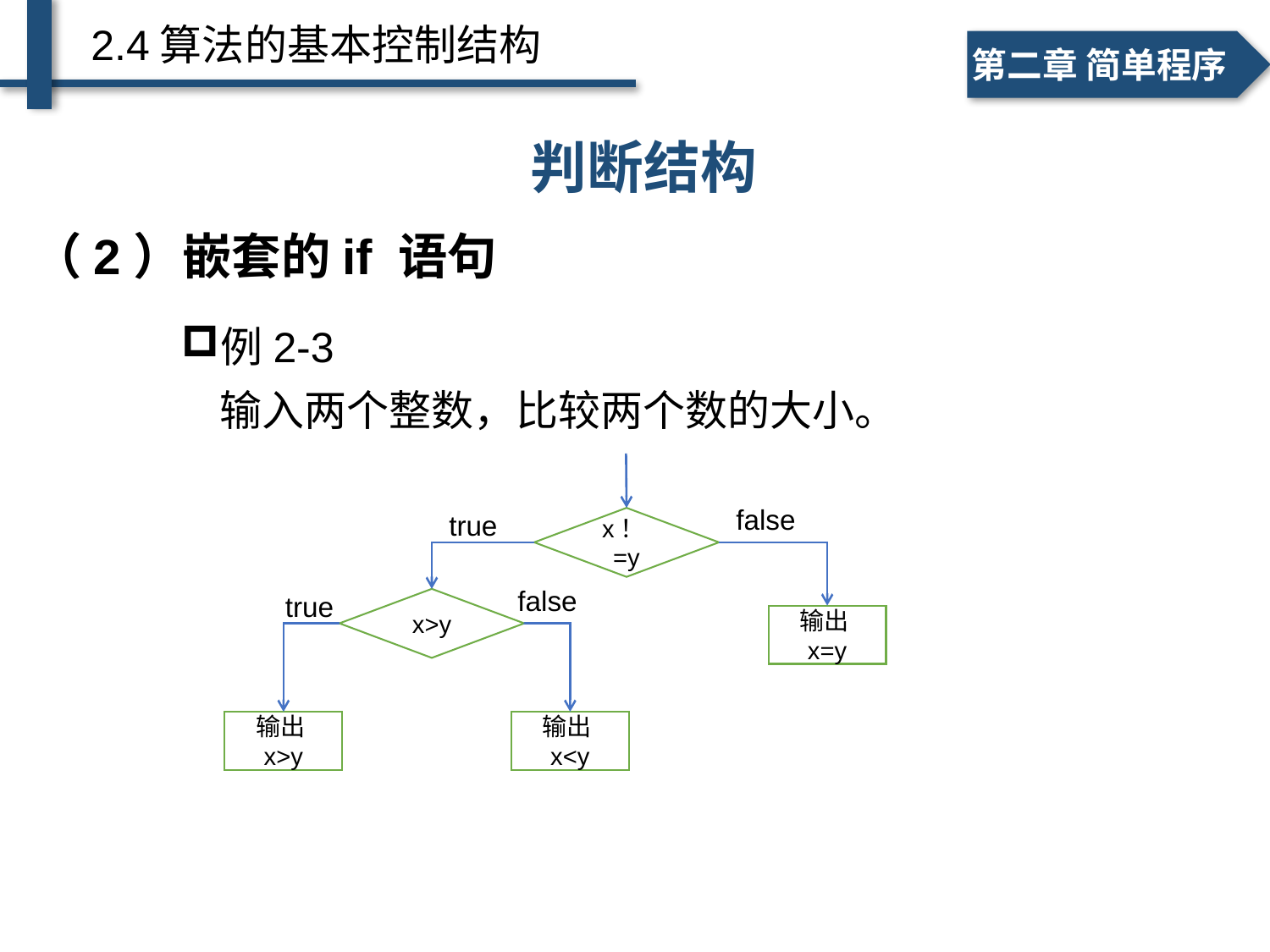

2.4算法的基本控制结构
一、个人简介
二、学术成绩

第二章 简单程序
算法的基本控制结构

判断结构
（2）嵌套的if 语句
例2-3
   输入两个整数，比较两个数的大小。
false
true
x！=y
false
true
x>y
输出x=y
输出x>y
输出x<y
51